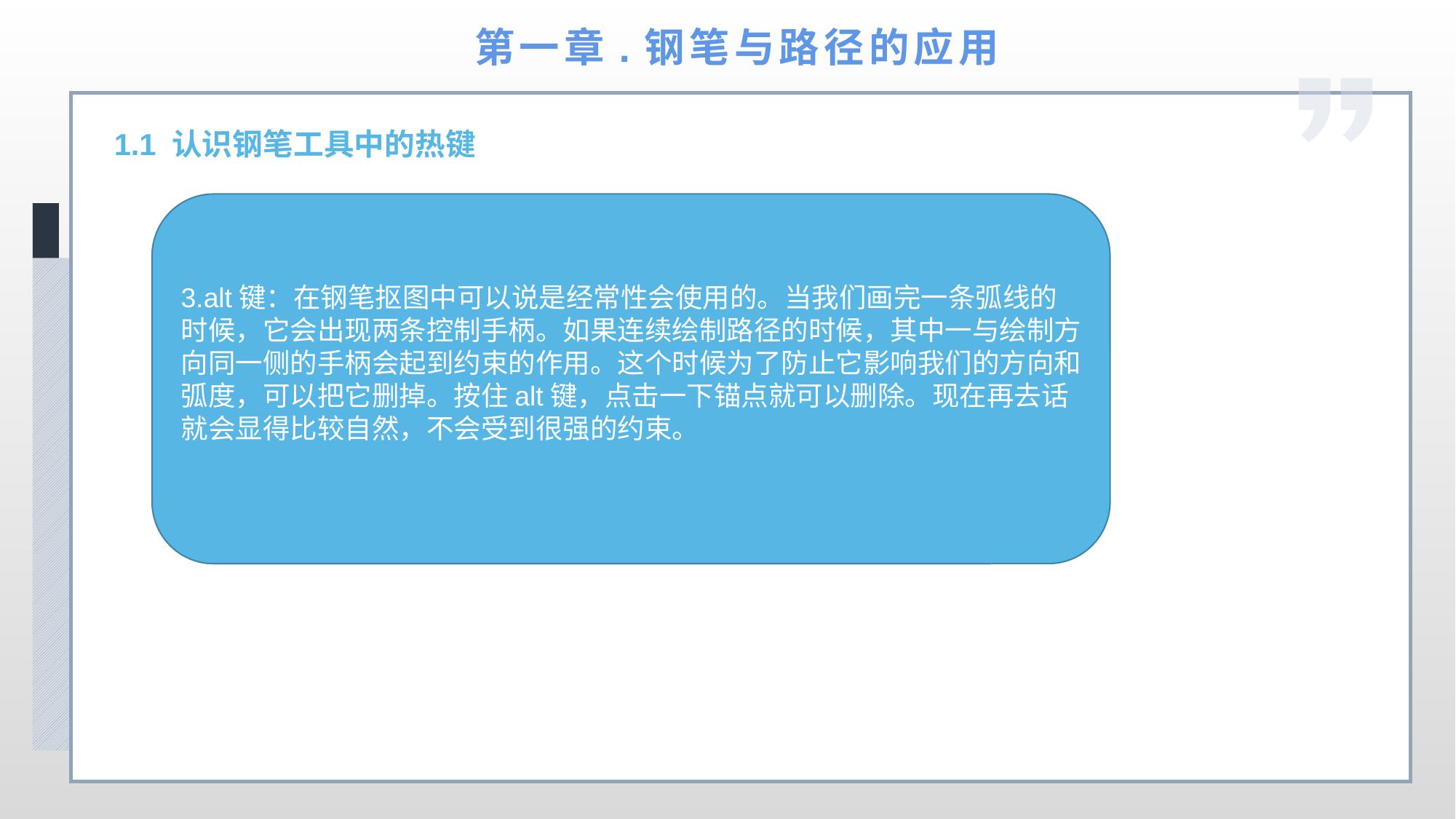

第一章.钢笔与路径的应用

在钢笔工具下，有三个热键（ctrl+alt+shift）配合使用。一般使用钢笔抠图的时候，三个热键都需要使用。
1.1 认识钢笔工具中的热键
3.alt键：在钢笔抠图中可以说是经常性会使用的。当我们画完一条弧线的时候，它会出现两条控制手柄。如果连续绘制路径的时候，其中一与绘制方向同一侧的手柄会起到约束的作用。这个时候为了防止它影响我们的方向和弧度，可以把它删掉。按住alt键，点击一下锚点就可以删除。现在再去话就会显得比较自然，不会受到很强的约束。